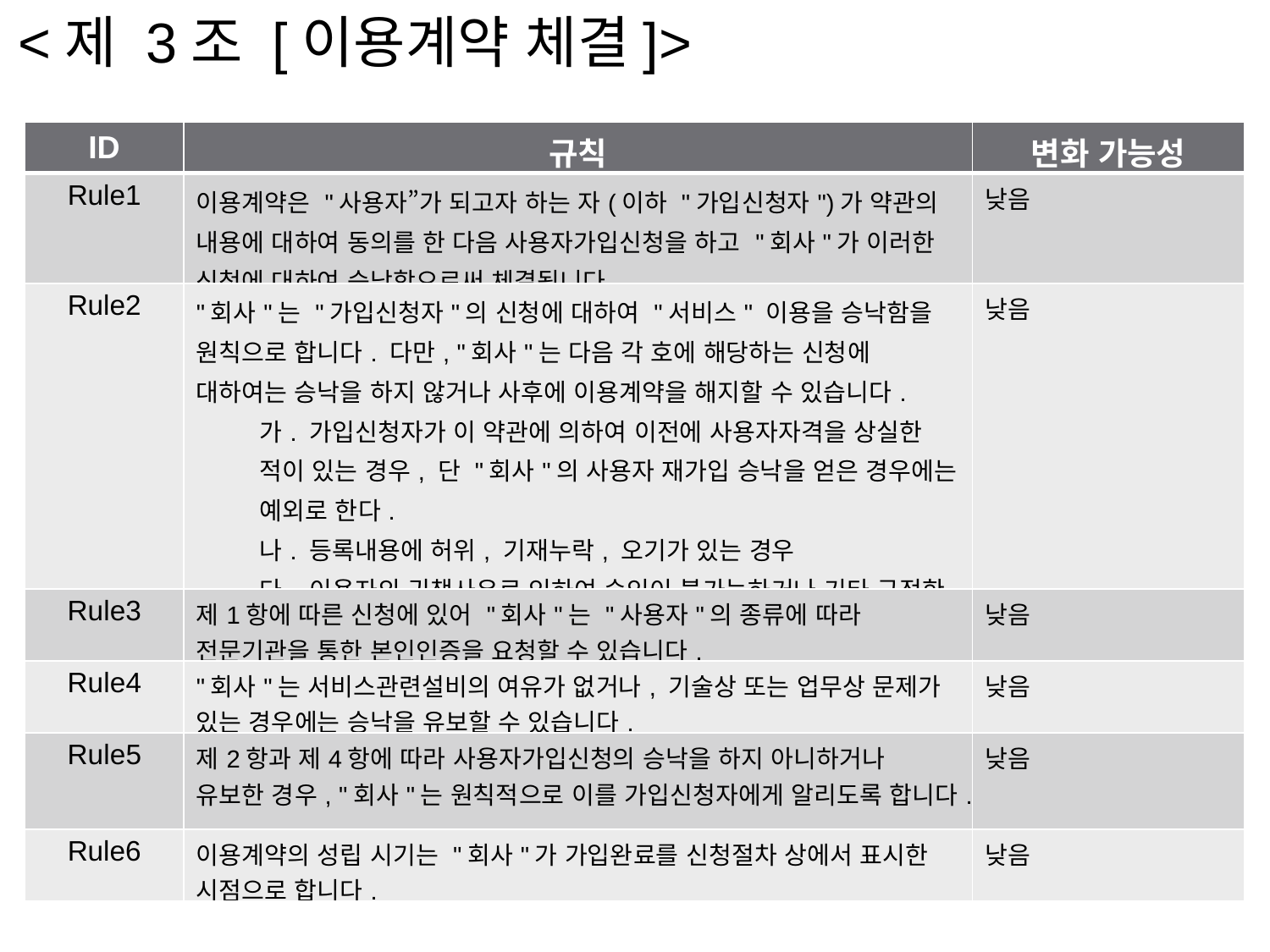

<제 3조 [이용계약 체결]>
| ID | 규칙 | 변화 가능성 |
| --- | --- | --- |
| Rule1 | 이용계약은 "사용자”가 되고자 하는 자(이하 "가입신청자")가 약관의 내용에 대하여 동의를 한 다음 사용자가입신청을 하고 "회사"가 이러한 신청에 대하여 승낙함으로써 체결됩니다. | 낮음 |
| Rule2 | "회사"는 "가입신청자"의 신청에 대하여 "서비스" 이용을 승낙함을 원칙으로 합니다. 다만, "회사"는 다음 각 호에 해당하는 신청에 대하여는 승낙을 하지 않거나 사후에 이용계약을 해지할 수 있습니다. 가. 가입신청자가 이 약관에 의하여 이전에 사용자자격을 상실한 적이 있는 경우, 단 "회사"의 사용자 재가입 승낙을 얻은 경우에는 예외로 한다. 나. 등록내용에 허위, 기재누락, 오기가 있는 경우 다. 이용자의 귀책사유로 인하여 승인이 불가능하거나 기타 규정한 제반 사항을 위반하며 신청하는 경우 | 낮음 |
| Rule3 | 제1항에 따른 신청에 있어 "회사"는 "사용자"의 종류에 따라 전문기관을 통한 본인인증을 요청할 수 있습니다. | 낮음 |
| Rule4 | "회사"는 서비스관련설비의 여유가 없거나, 기술상 또는 업무상 문제가 있는 경우에는 승낙을 유보할 수 있습니다. | 낮음 |
| Rule5 | 제2항과 제4항에 따라 사용자가입신청의 승낙을 하지 아니하거나 유보한 경우, "회사"는 원칙적으로 이를 가입신청자에게 알리도록 합니다. | 낮음 |
| Rule6 | 이용계약의 성립 시기는 "회사"가 가입완료를 신청절차 상에서 표시한 시점으로 합니다. | 낮음 |